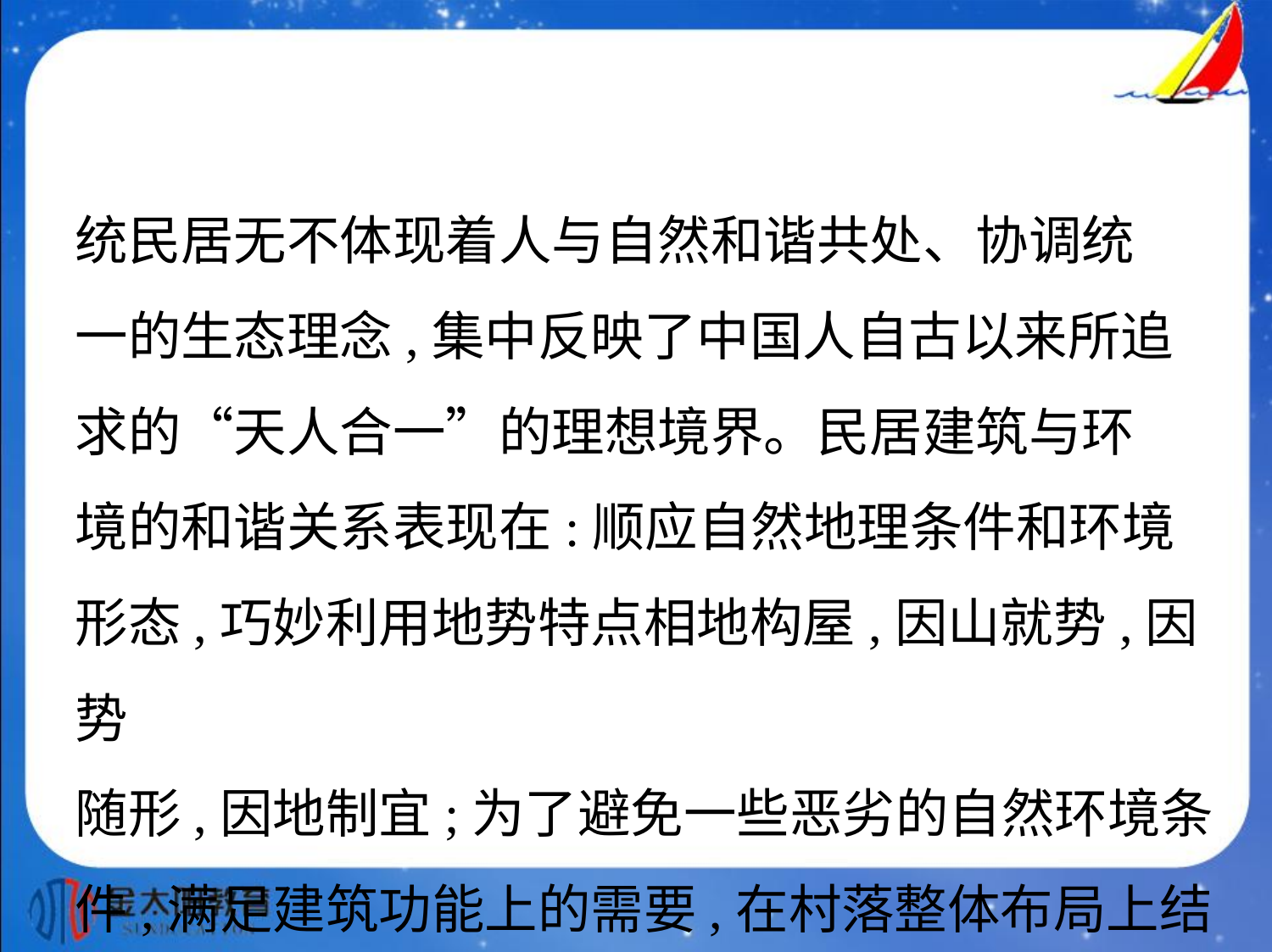

统民居无不体现着人与自然和谐共处、协调统
一的生态理念,集中反映了中国人自古以来所追
求的“天人合一”的理想境界。民居建筑与环
境的和谐关系表现在:顺应自然地理条件和环境
形态,巧妙利用地势特点相地构屋,因山就势,因势
随形,因地制宜;为了避免一些恶劣的自然环境条
件,满足建筑功能上的需要,在村落整体布局上结